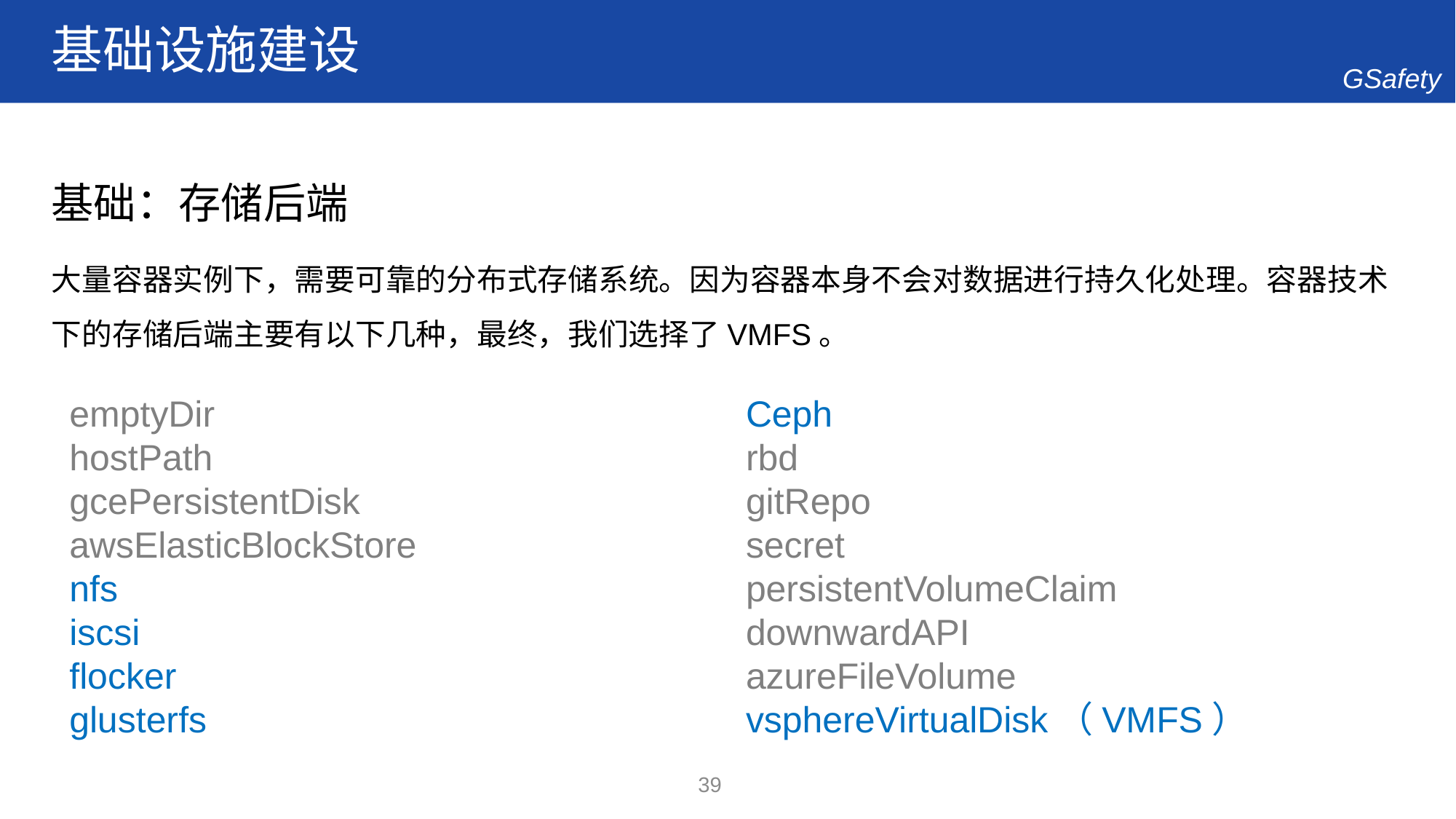

# 基础设施建设
基础：存储后端
大量容器实例下，需要可靠的分布式存储系统。因为容器本身不会对数据进行持久化处理。容器技术下的存储后端主要有以下几种，最终，我们选择了VMFS。

emptyDir
hostPath
gcePersistentDisk
awsElasticBlockStore
nfs
iscsi
flocker
glusterfs
Ceph
rbd
gitRepo
secret
persistentVolumeClaim
downwardAPI
azureFileVolume
vsphereVirtualDisk（VMFS）
39